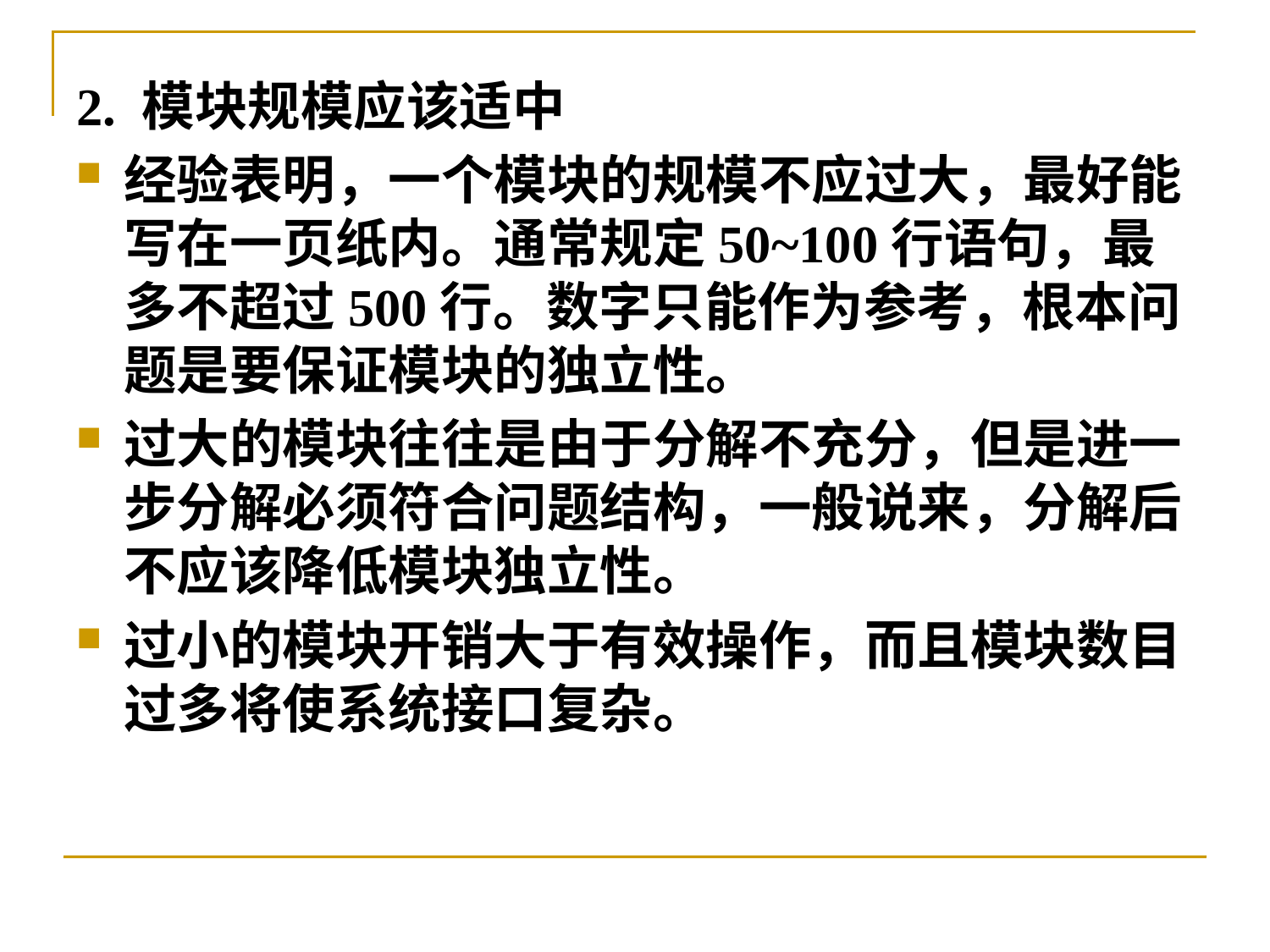

2. 模块规模应该适中
经验表明，一个模块的规模不应过大，最好能写在一页纸内。通常规定50~100行语句，最多不超过500行。数字只能作为参考，根本问题是要保证模块的独立性。
过大的模块往往是由于分解不充分，但是进一步分解必须符合问题结构，一般说来，分解后不应该降低模块独立性。
过小的模块开销大于有效操作，而且模块数目过多将使系统接口复杂。